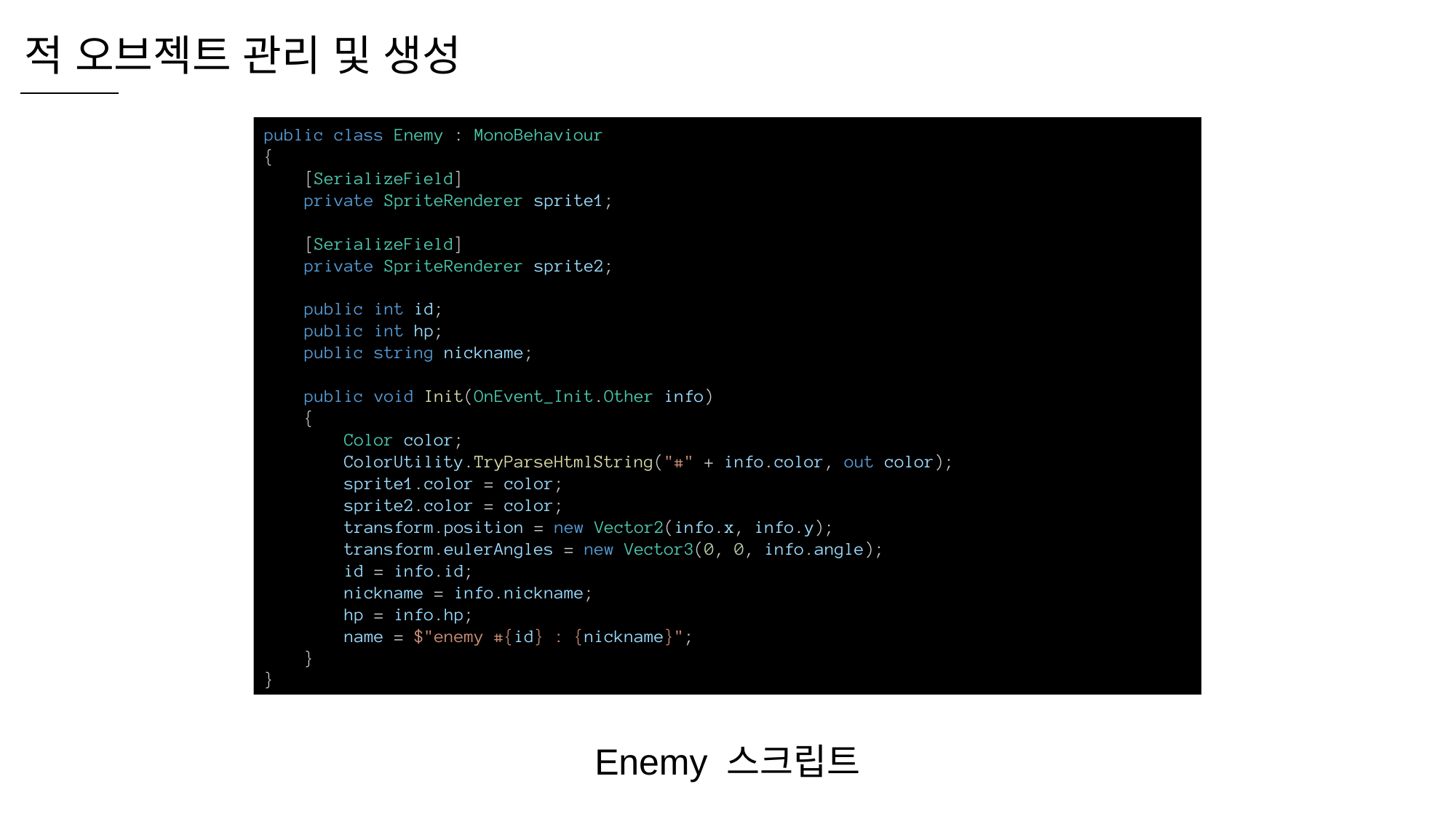

적 오브젝트 관리 및 생성
public class Enemy : MonoBehaviour
{
    [SerializeField]
    private SpriteRenderer sprite1;
    [SerializeField]
    private SpriteRenderer sprite2;
    public int id;
    public int hp;
    public string nickname;
    public void Init(OnEvent_Init.Other info)
    {
        Color color;
        ColorUtility.TryParseHtmlString("#" + info.color, out color);
        sprite1.color = color;
        sprite2.color = color;
        transform.position = new Vector2(info.x, info.y);
        transform.eulerAngles = new Vector3(0, 0, info.angle);
        id = info.id;
        nickname = info.nickname;
        hp = info.hp;
        name = $"enemy #{id} : {nickname}";
    }
}
Enemy 스크립트